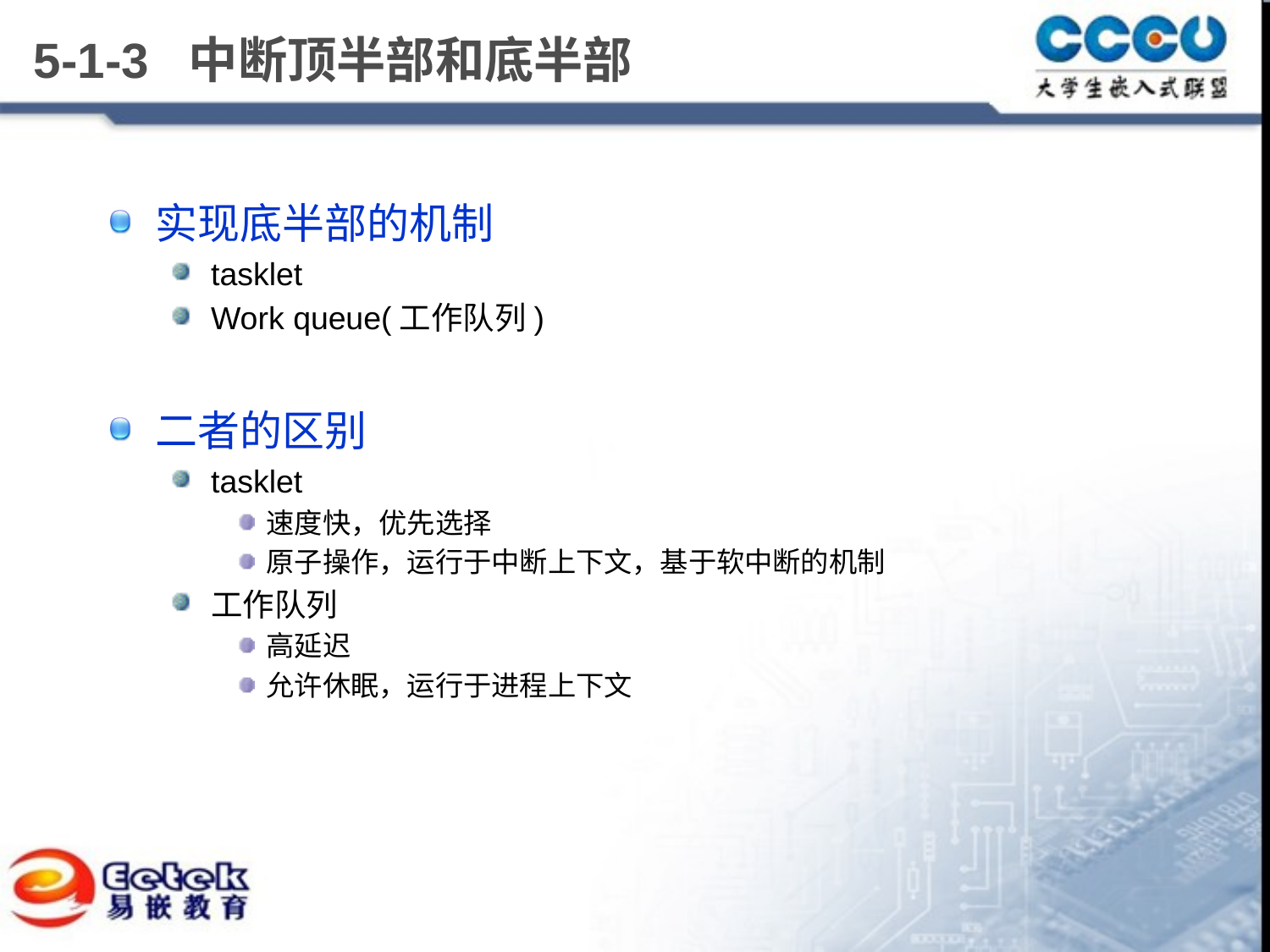

# 5-1-3  中断顶半部和底半部
实现底半部的机制
tasklet
Work queue(工作队列)

二者的区别
tasklet
速度快，优先选择
原子操作，运行于中断上下文，基于软中断的机制
工作队列
高延迟
允许休眠，运行于进程上下文